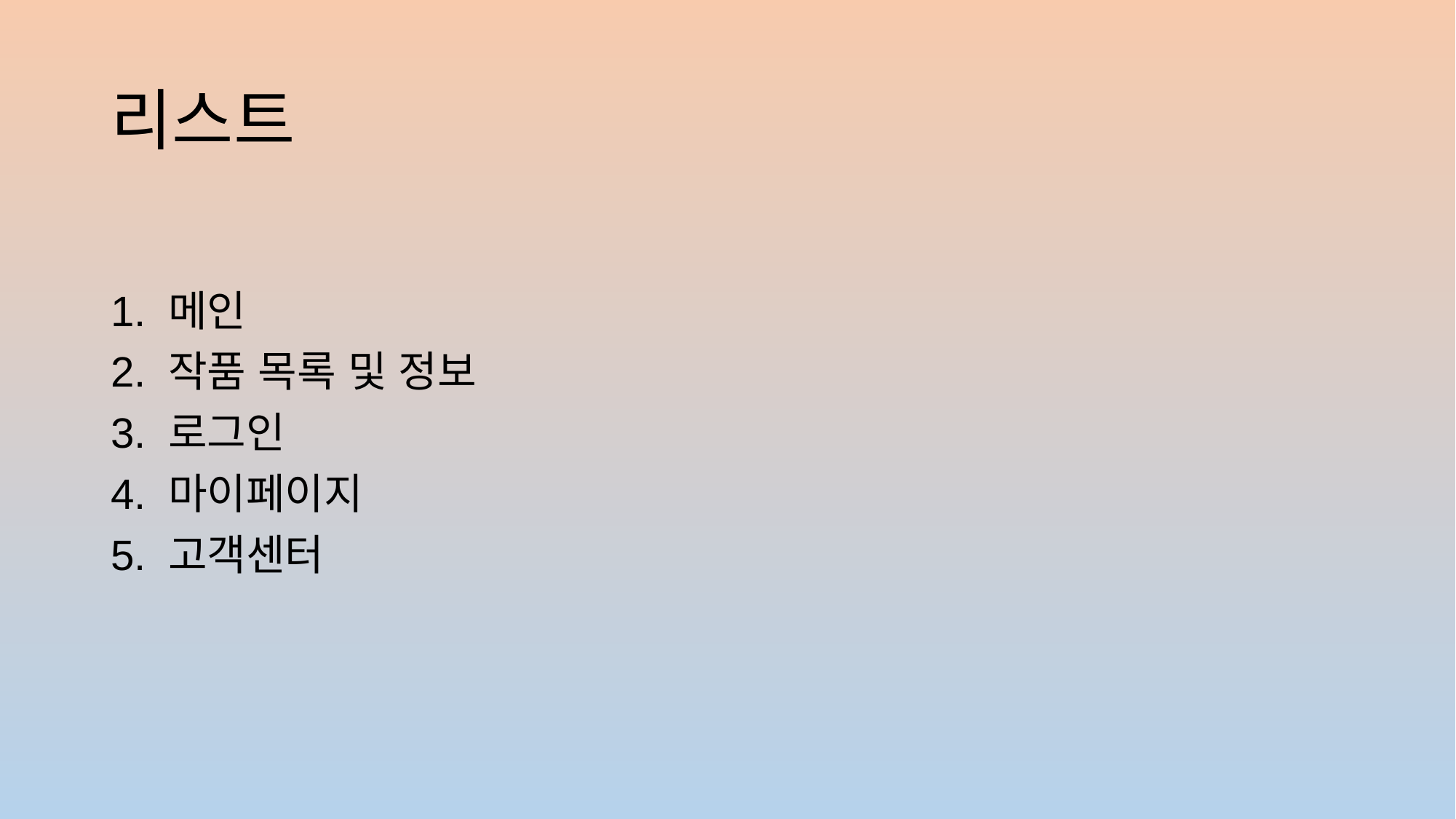

# 리스트

1. 메인
2. 작품 목록 및 정보
3. 로그인
4. 마이페이지
5. 고객센터